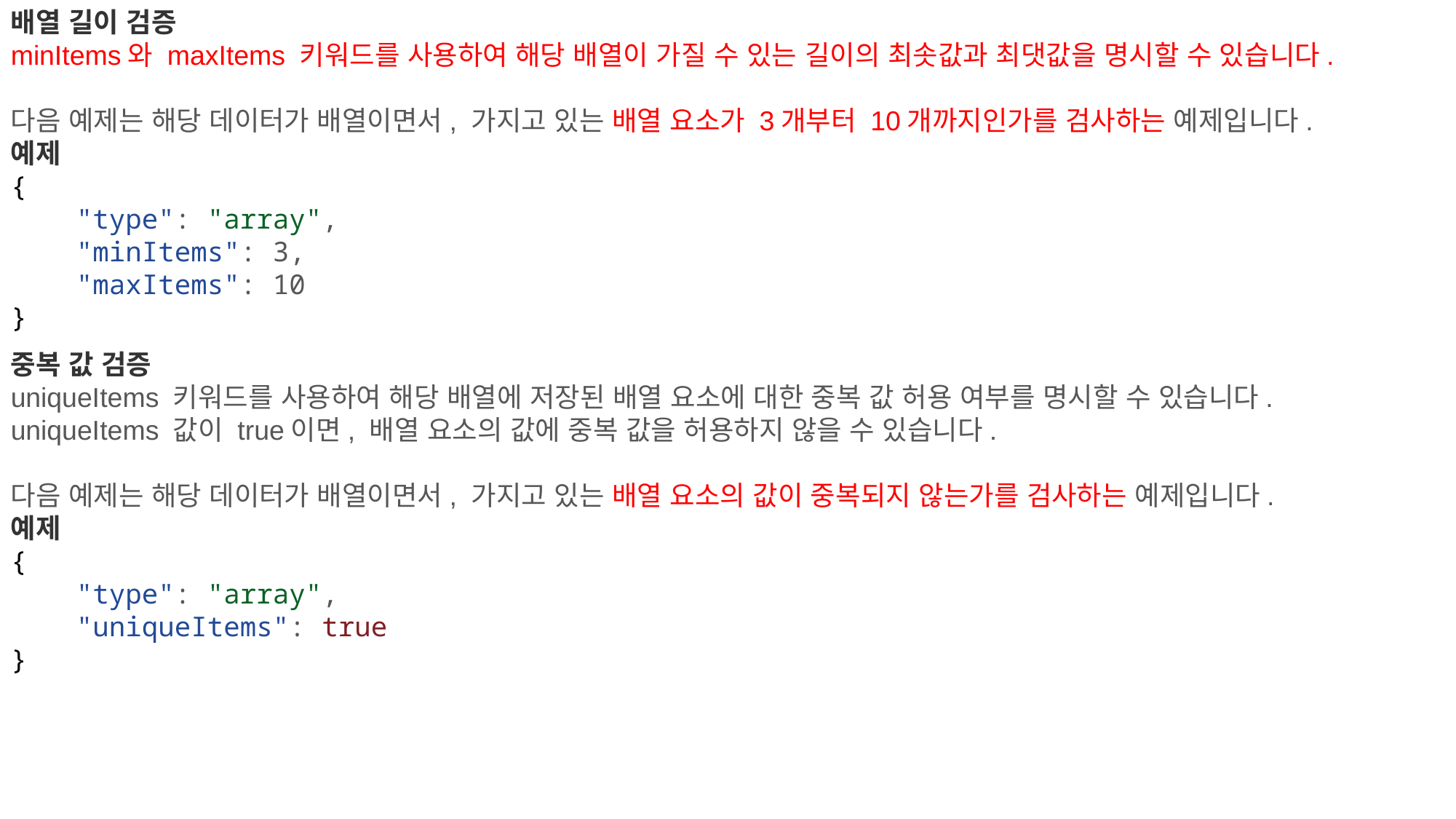

배열 길이 검증
minItems와 maxItems 키워드를 사용하여 해당 배열이 가질 수 있는 길이의 최솟값과 최댓값을 명시할 수 있습니다.

다음 예제는 해당 데이터가 배열이면서, 가지고 있는 배열 요소가 3개부터 10개까지인가를 검사하는 예제입니다.
예제
{
    "type": "array",
    "minItems": 3,
    "maxItems": 10
}
중복 값 검증
uniqueItems 키워드를 사용하여 해당 배열에 저장된 배열 요소에 대한 중복 값 허용 여부를 명시할 수 있습니다.
uniqueItems 값이 true이면, 배열 요소의 값에 중복 값을 허용하지 않을 수 있습니다.

다음 예제는 해당 데이터가 배열이면서, 가지고 있는 배열 요소의 값이 중복되지 않는가를 검사하는 예제입니다.
예제
{
    "type": "array",
    "uniqueItems": true
}